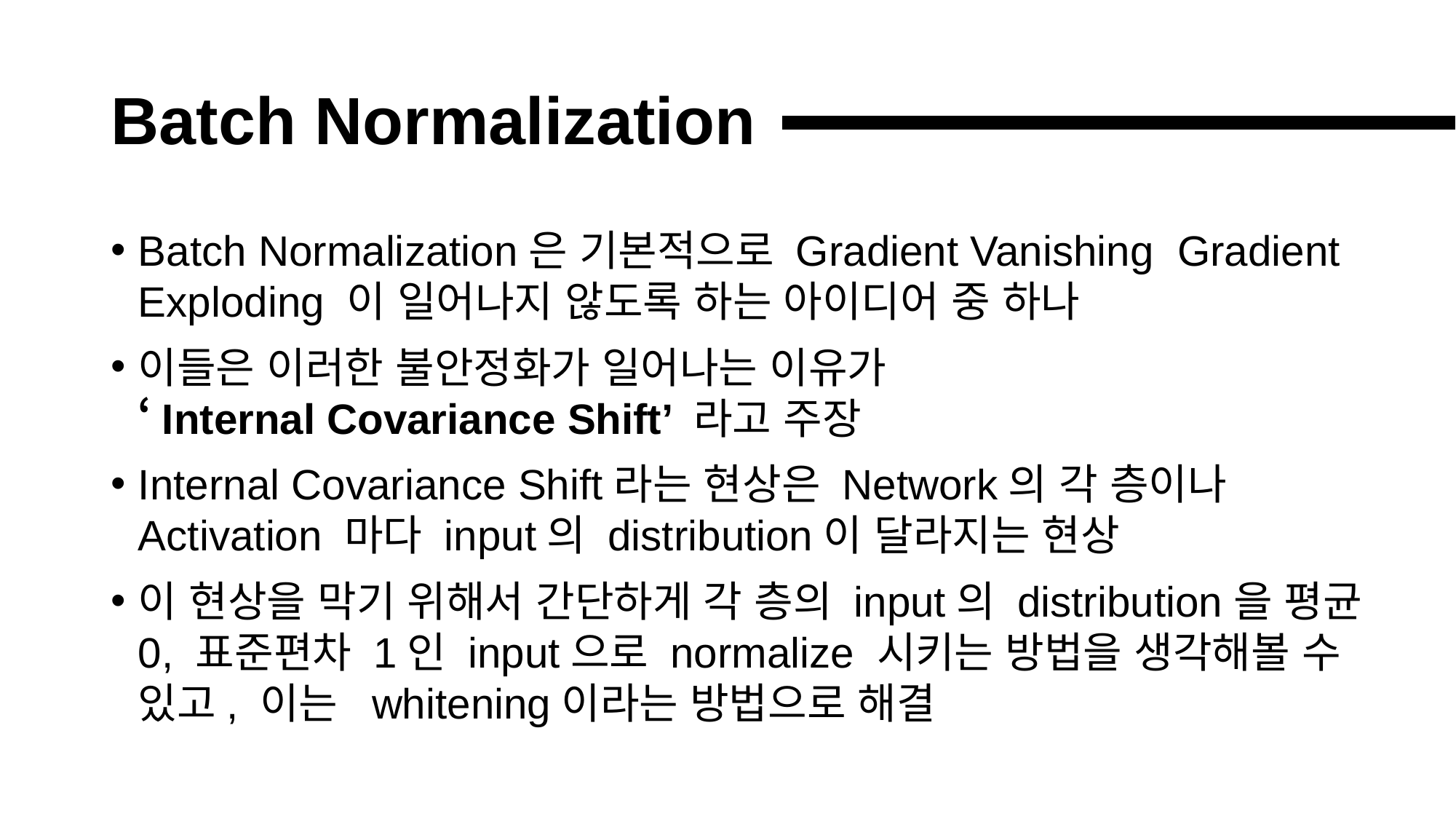

# Batch Normalization
Batch Normalization은 기본적으로 Gradient Vanishing  Gradient Exploding 이 일어나지 않도록 하는 아이디어 중 하나
이들은 이러한 불안정화가 일어나는 이유가
‘Internal Covariance Shift’ 라고 주장
Internal Covariance Shift라는 현상은 Network의 각 층이나 Activation 마다 input의 distribution이 달라지는 현상
이 현상을 막기 위해서 간단하게 각 층의 input의 distribution을 평균 0, 표준편차 1인 input으로 normalize 시키는 방법을 생각해볼 수 있고, 이는  whitening이라는 방법으로 해결